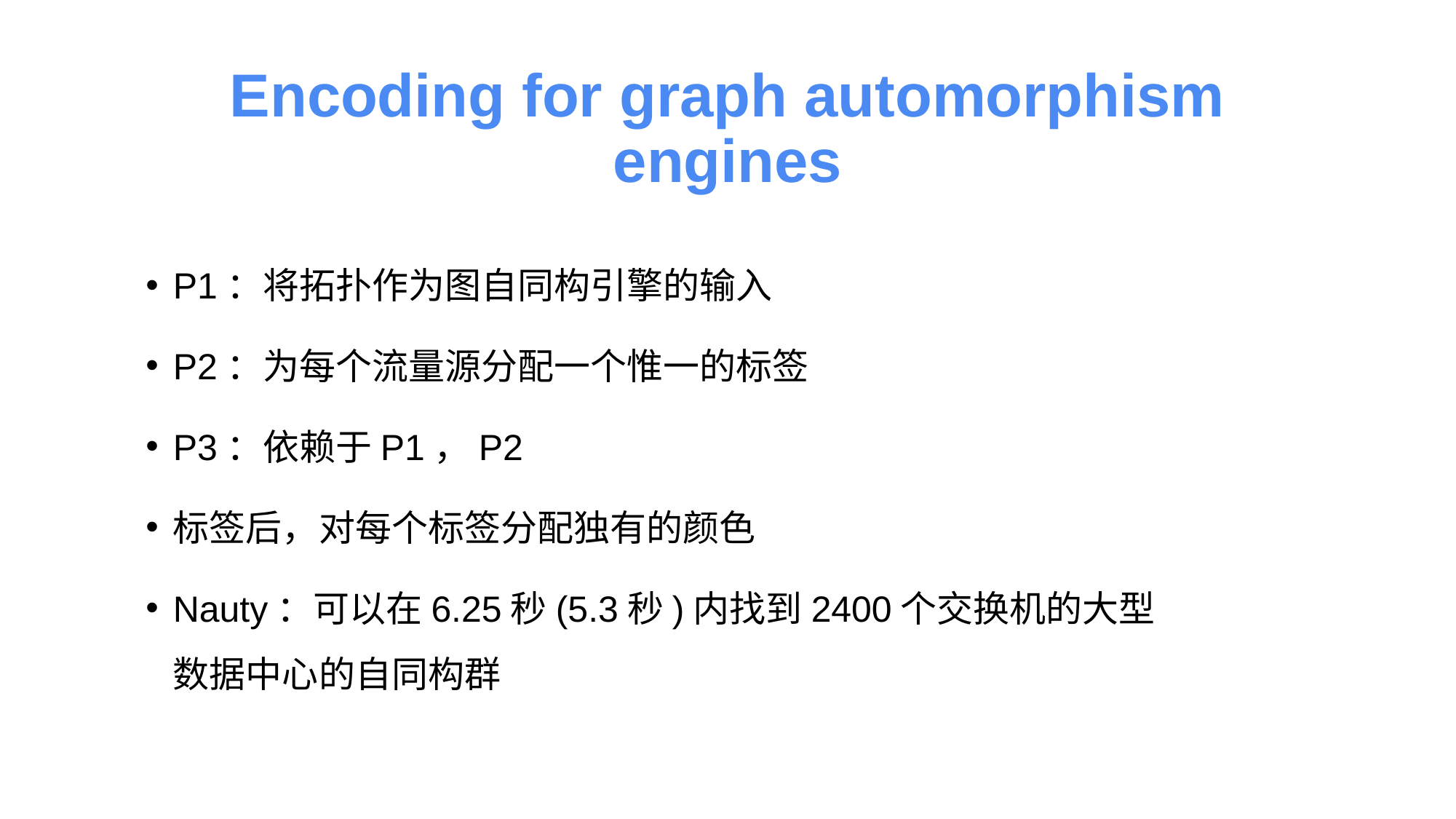

# Encoding for graph automorphism engines
P1：将拓扑作为图自同构引擎的输入
P2：为每个流量源分配一个惟一的标签
P3：依赖于P1，P2
标签后，对每个标签分配独有的颜色
Nauty：可以在6.25秒(5.3秒)内找到2400个交换机的大型数据中心的自同构群